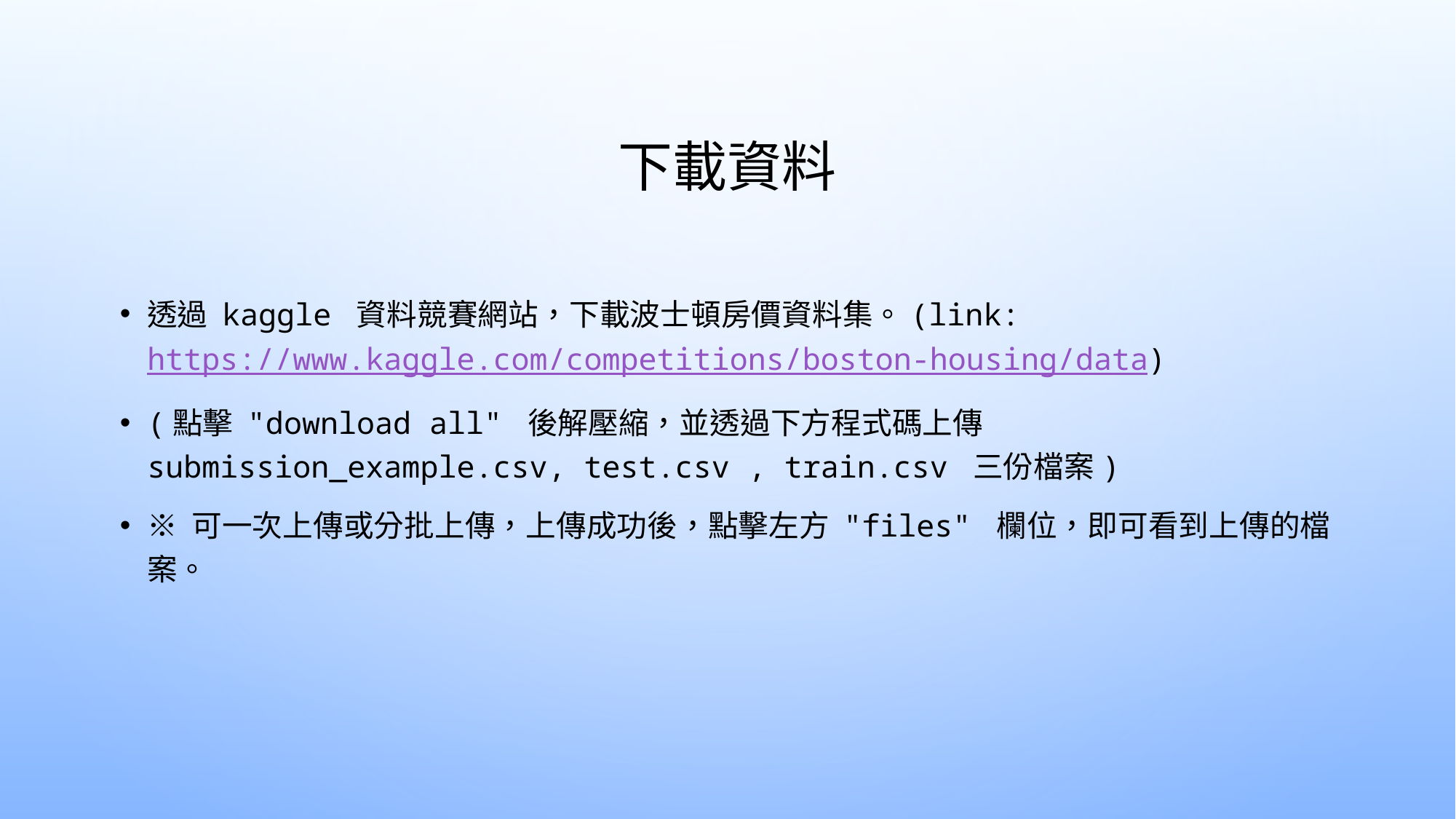

# 下載資料
透過 kaggle 資料競賽網站，下載波士頓房價資料集。(link: https://www.kaggle.com/competitions/boston-housing/data)
(點擊 "download all" 後解壓縮，並透過下方程式碼上傳 submission_example.csv, test.csv , train.csv 三份檔案)
※ 可一次上傳或分批上傳，上傳成功後，點擊左方 "files" 欄位，即可看到上傳的檔案。